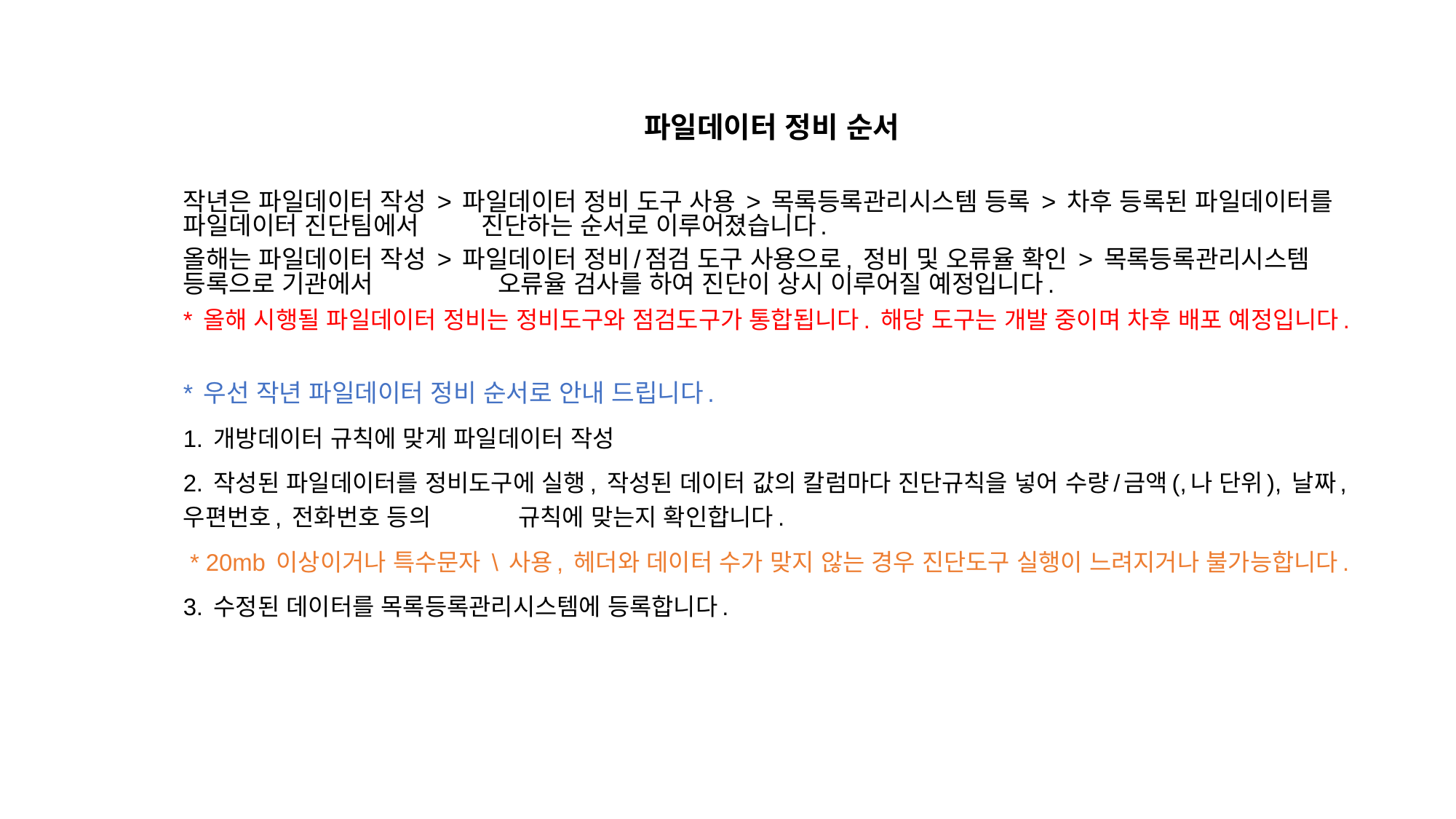

파일데이터 정비 순서

작년은 파일데이터 작성 > 파일데이터 정비 도구 사용 > 목록등록관리시스템 등록 > 차후 등록된 파일데이터를 파일데이터 진단팀에서         진단하는 순서로 이루어졌습니다.
올해는 파일데이터 작성 > 파일데이터 정비/점검 도구 사용으로, 정비 및 오류율 확인 > 목록등록관리시스템 등록으로 기관에서                  오류율 검사를 하여 진단이 상시 이루어질 예정입니다.
* 올해 시행될 파일데이터 정비는 정비도구와 점검도구가 통합됩니다. 해당 도구는 개발 중이며 차후 배포 예정입니다.

* 우선 작년 파일데이터 정비 순서로 안내 드립니다.
1. 개방데이터 규칙에 맞게 파일데이터 작성
2. 작성된 파일데이터를 정비도구에 실행, 작성된 데이터 값의 칼럼마다 진단규칙을 넣어 수량/금액(,나 단위), 날짜, 우편번호, 전화번호 등의             규칙에 맞는지 확인합니다.
 * 20mb 이상이거나 특수문자 \ 사용, 헤더와 데이터 수가 맞지 않는 경우 진단도구 실행이 느려지거나 불가능합니다.
3. 수정된 데이터를 목록등록관리시스템에 등록합니다.